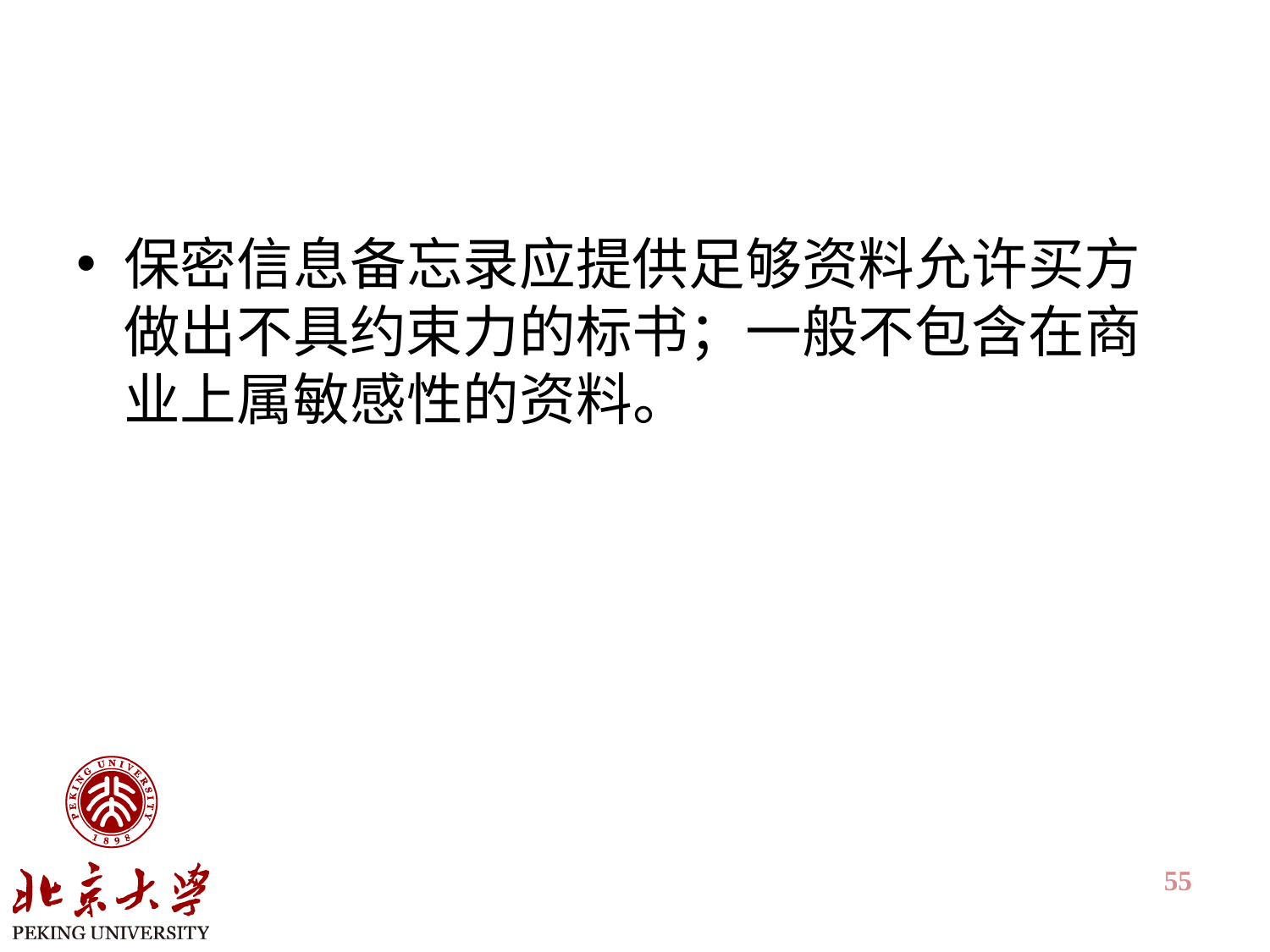

保密信息备忘录应提供足够资料允许买方做出不具约束力的标书；一般不包含在商业上属敏感性的资料。
55